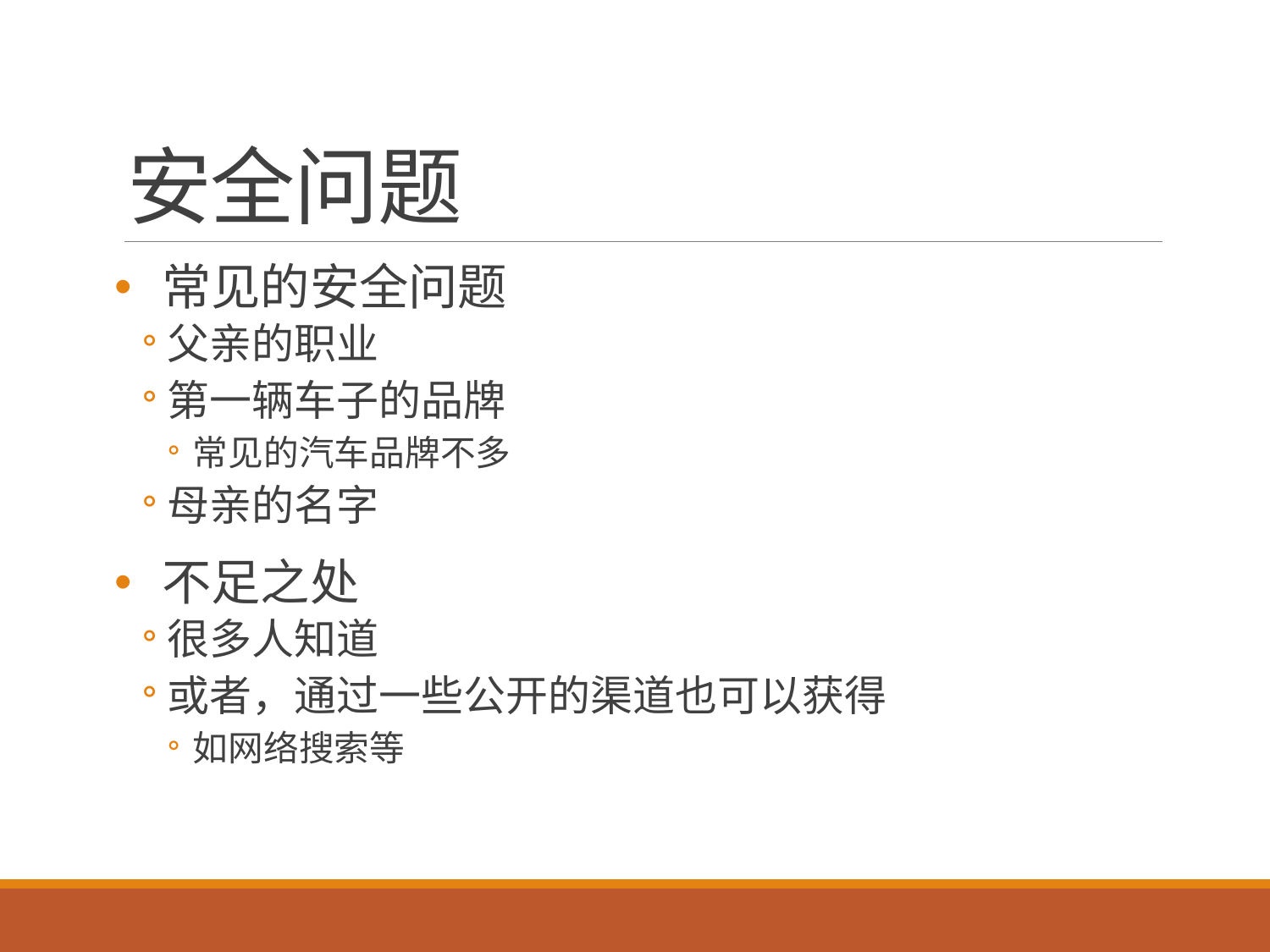

# 安全问题
常见的安全问题
父亲的职业
第一辆车子的品牌
常见的汽车品牌不多
母亲的名字
不足之处
很多人知道
或者，通过一些公开的渠道也可以获得
如网络搜索等